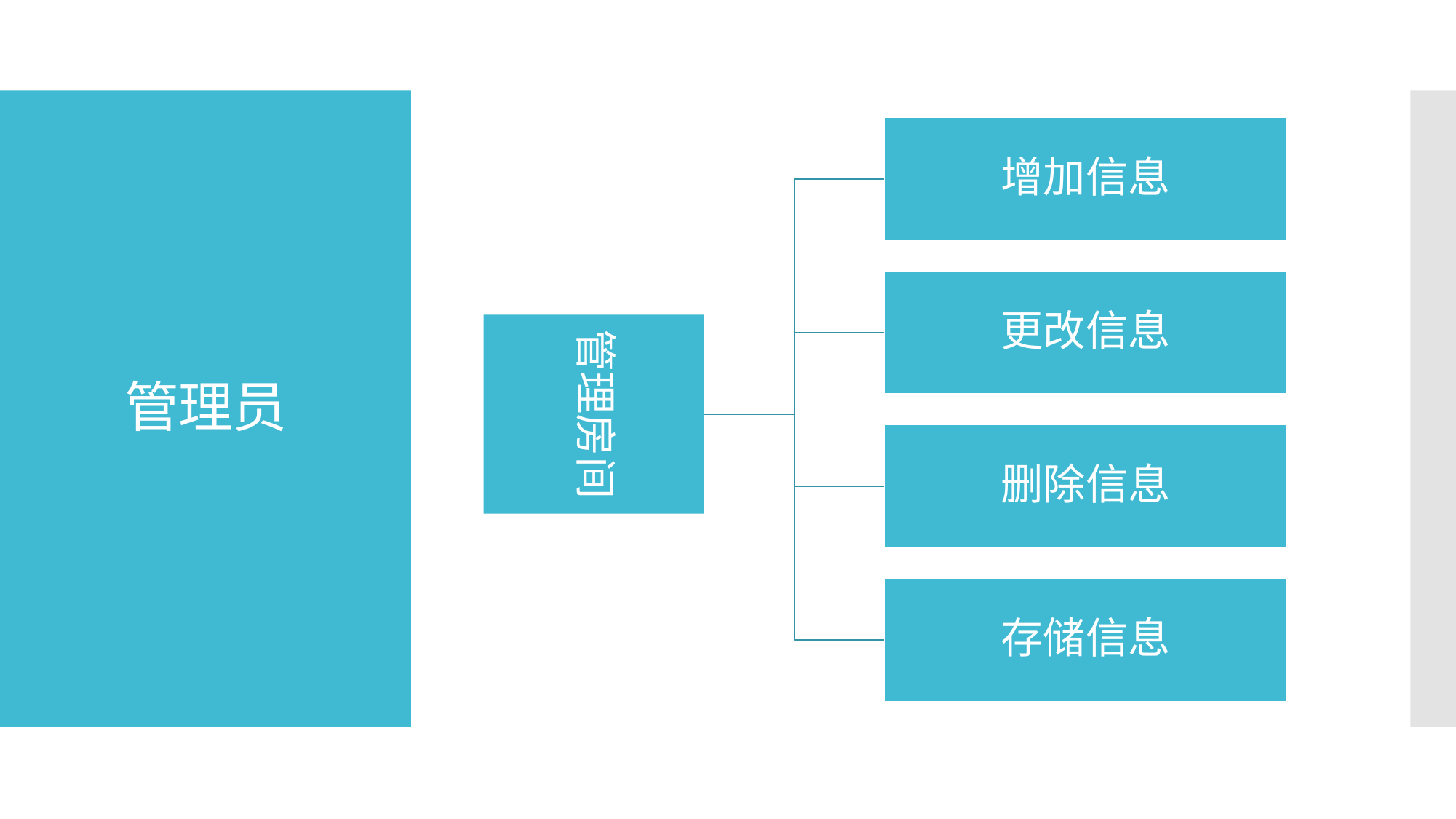

管理房间
增加信息
更改信息
删除信息
存储信息
# 管理员